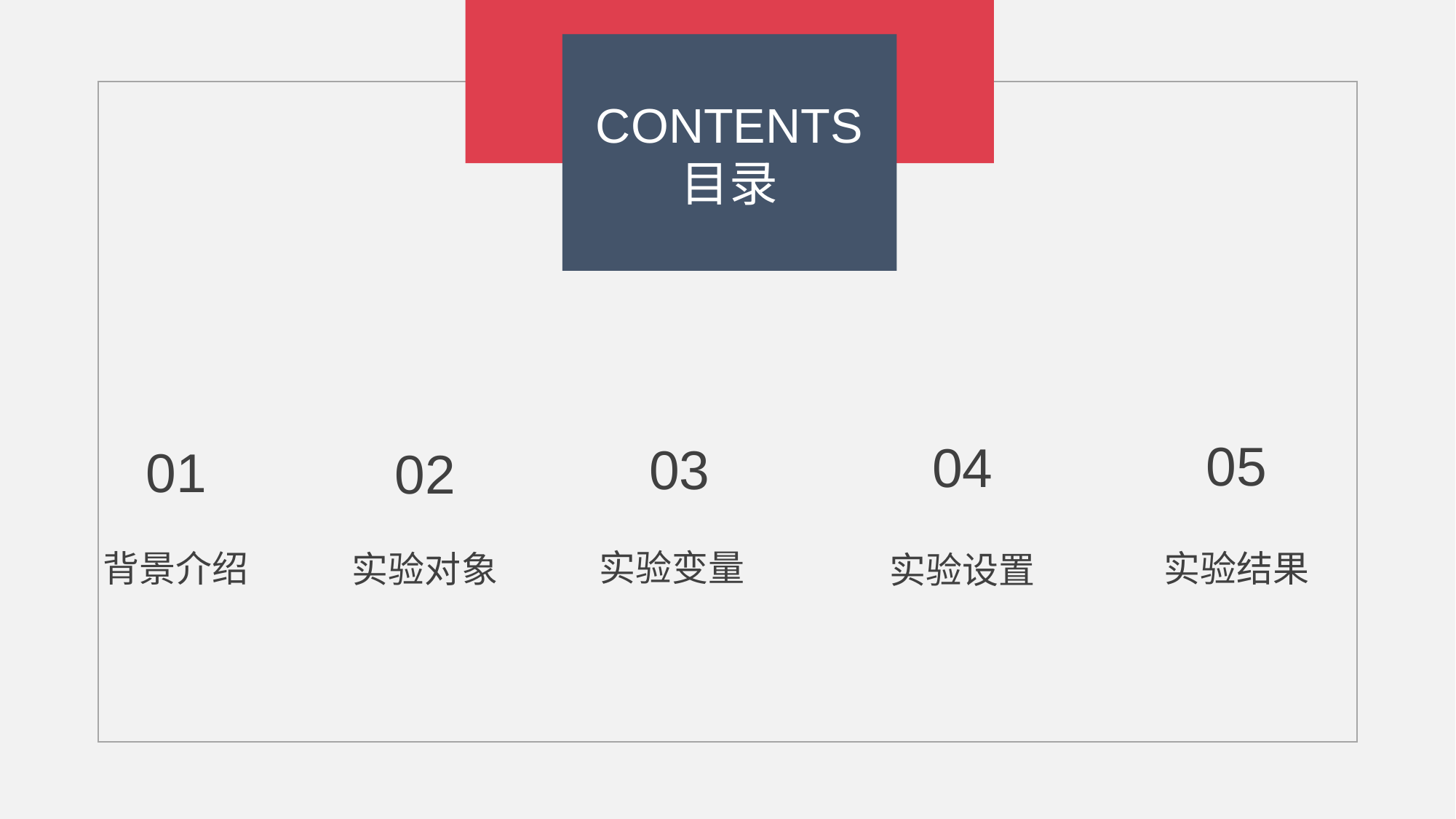

CONTENTS
目录

05
04
03
01
02
实验变量
实验结果
背景介绍
实验对象
实验设置